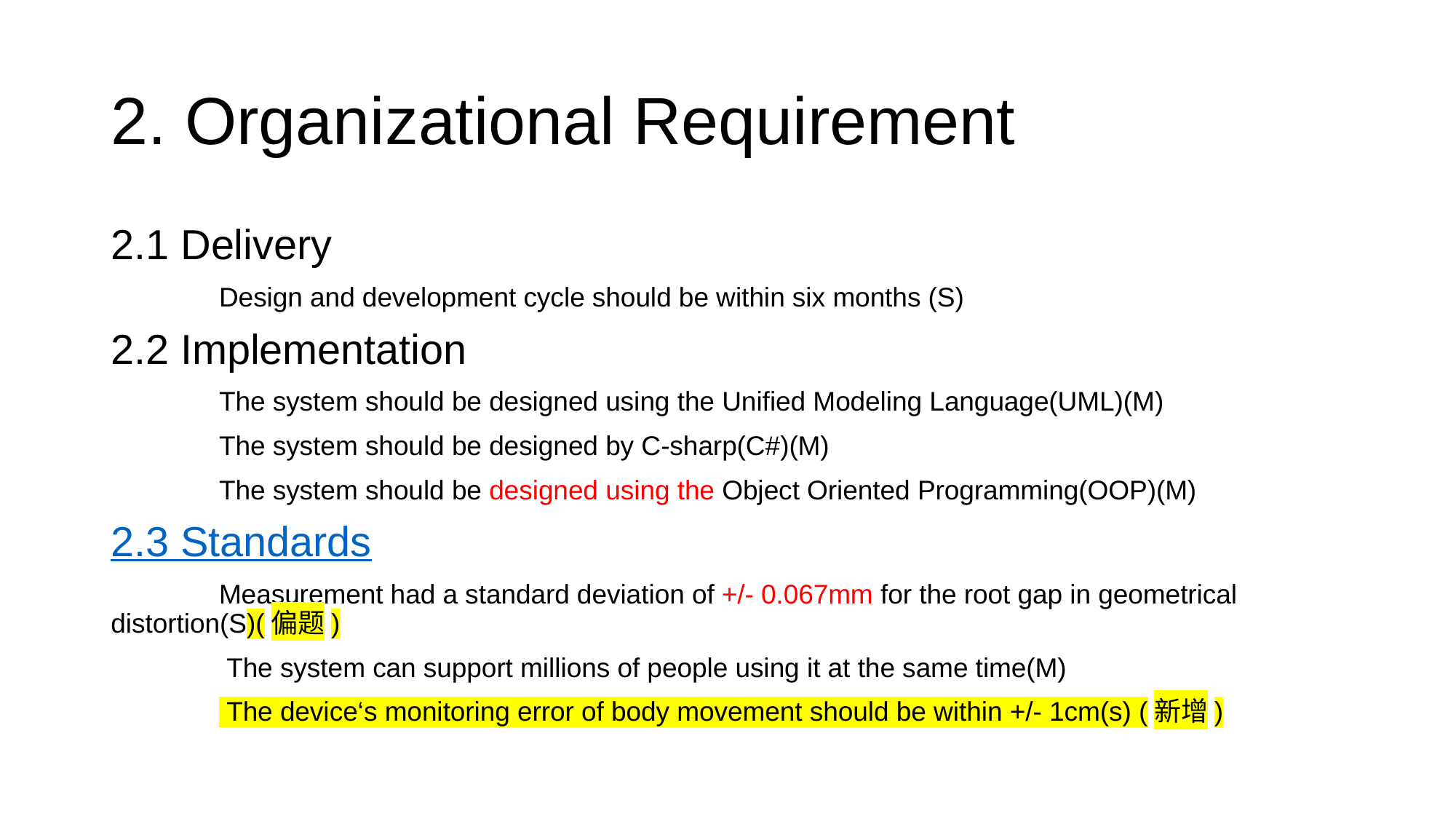

# 2. Organizational Requirement
2.1 Delivery
	Design and development cycle should be within six months (S)
2.2 Implementation
	The system should be designed using the Unified Modeling Language(UML)(M)
	The system should be designed by C-sharp(C#)(M)
	The system should be designed using the Object Oriented Programming(OOP)(M)
2.3 Standards
	Measurement had a standard deviation of +/- 0.067mm for the root gap in geometrical distortion(S)(偏题)
	 The system can support millions of people using it at the same time(M)
	 The device‘s monitoring error of body movement should be within +/- 1cm(s) (新增)